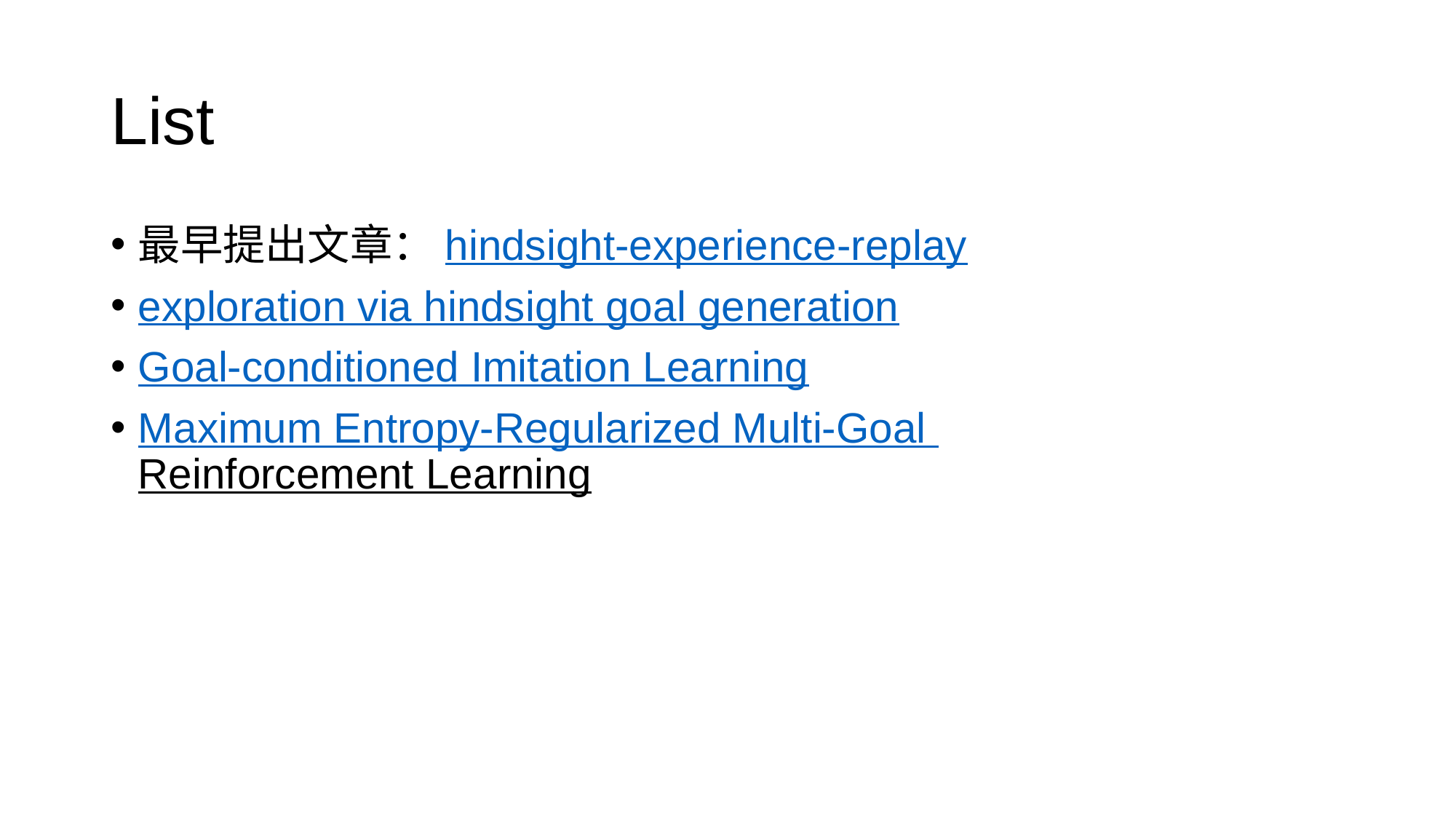

# List
最早提出文章：hindsight-experience-replay
exploration via hindsight goal generation
Goal-conditioned Imitation Learning
Maximum Entropy-Regularized Multi-Goal Reinforcement Learning